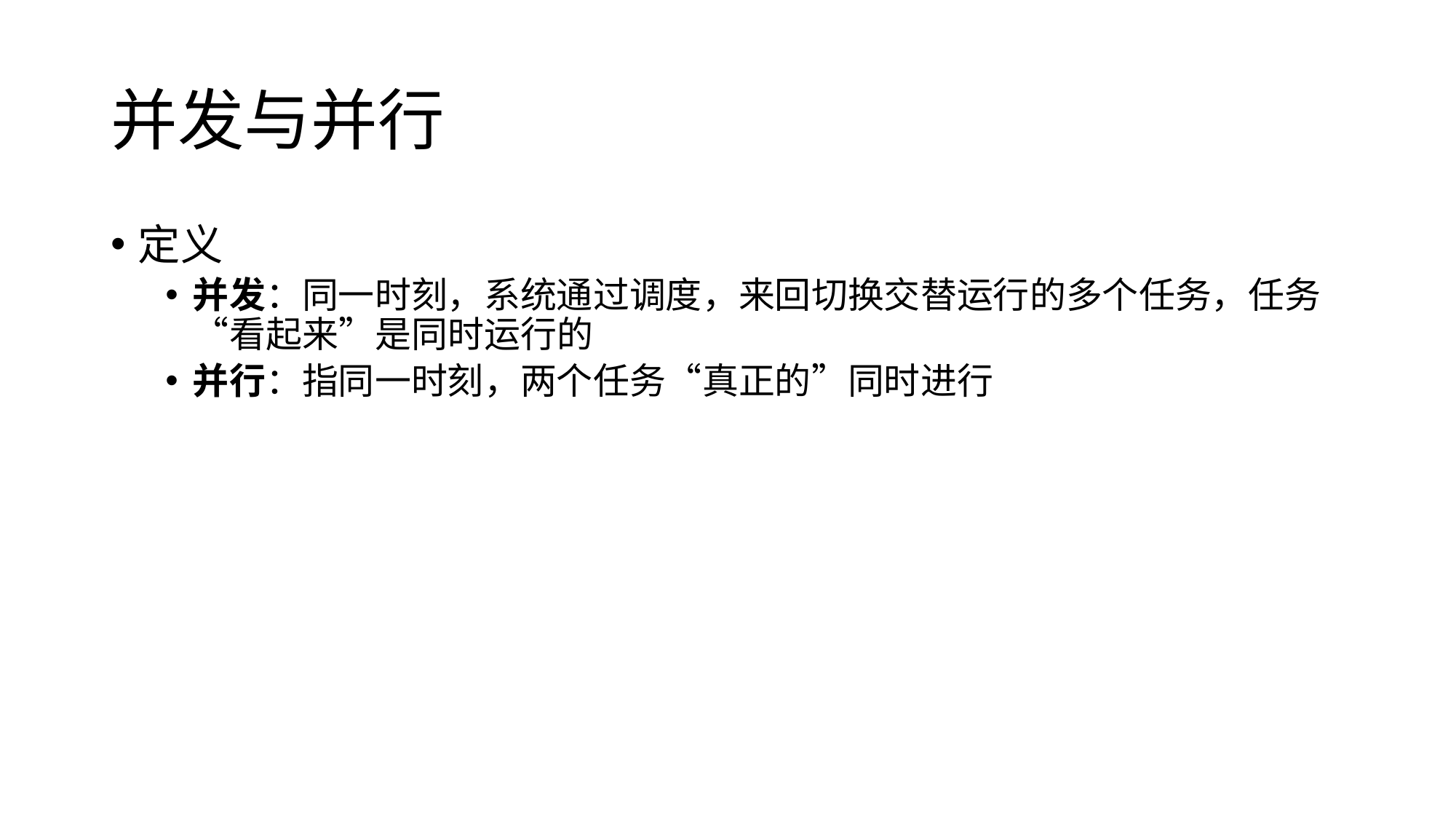

# 并发与并行
定义
并发：同一时刻，系统通过调度，来回切换交替运行的多个任务，任务“看起来”是同时运行的
并行：指同一时刻，两个任务“真正的”同时进行